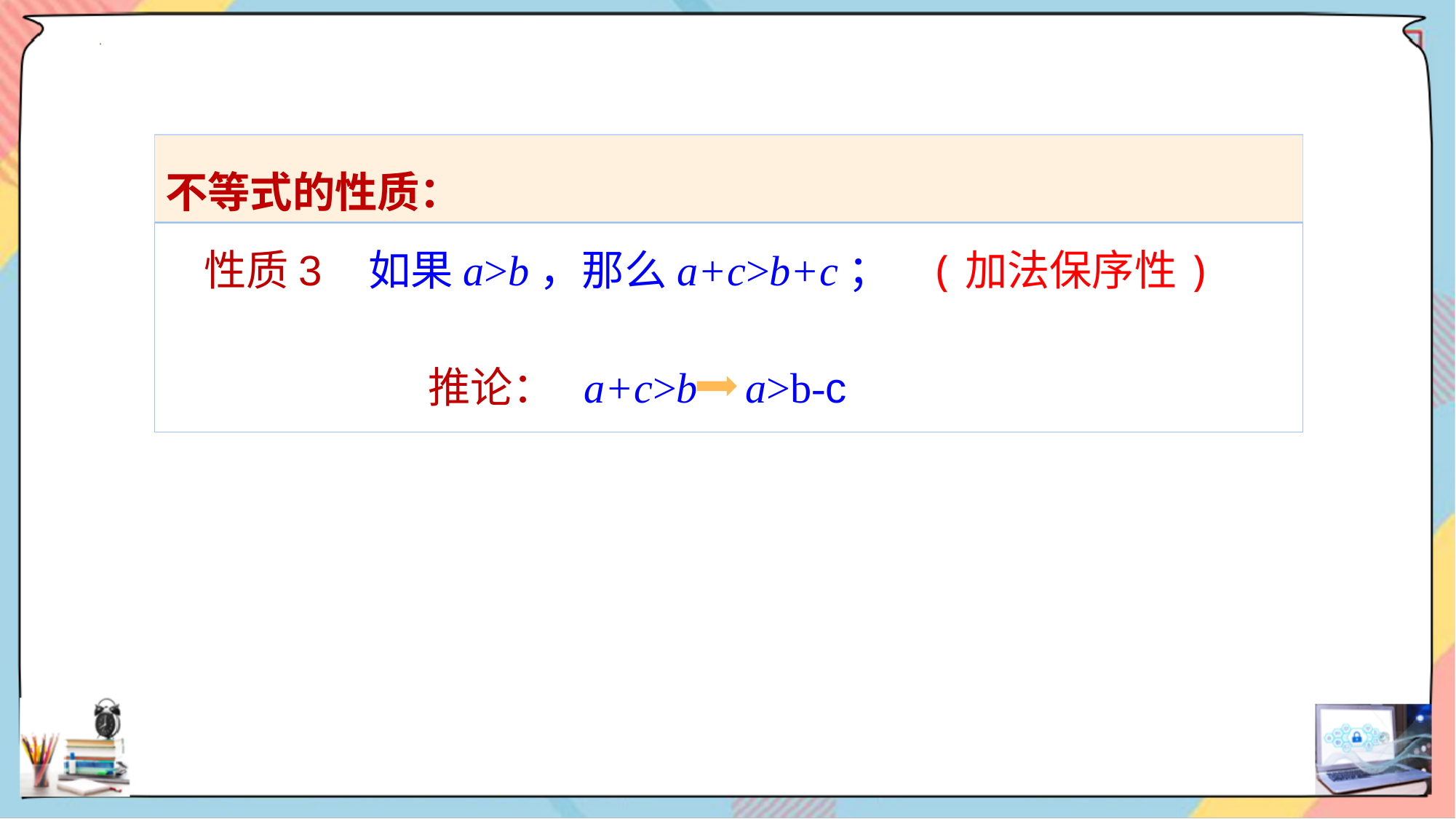

不等式的性质：
   性质3   如果a>b，那么a+c>b+c；   (加法保序性)

 推论：  a+c>b    a>b-c